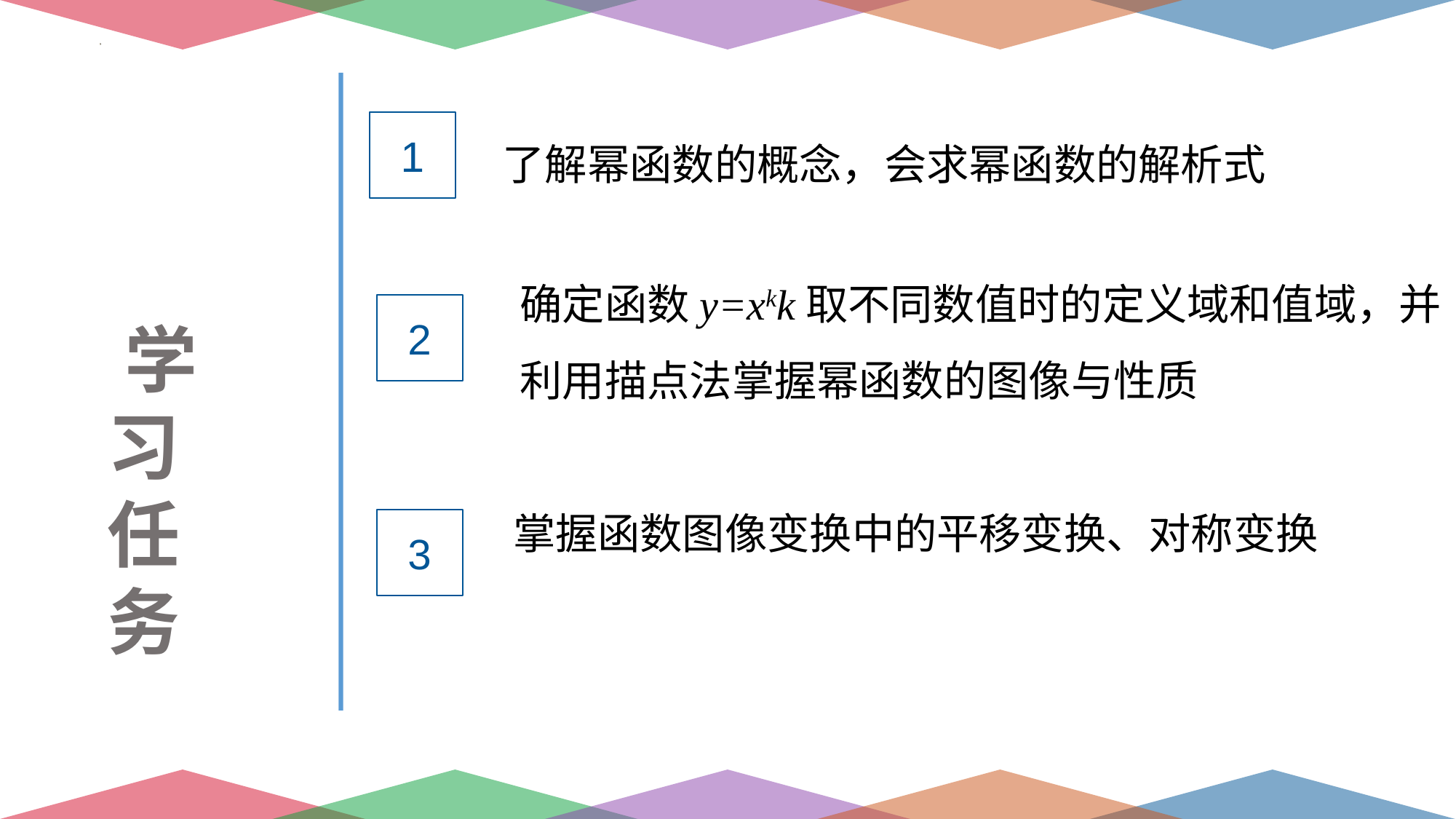

了解幂函数的概念，会求幂函数的解析式
1

确定函数y=xkk取不同数值时的定义域和值域，并
利用描点法掌握幂函数的图像与性质
2
 学习任务
掌握函数图像变换中的平移变换、对称变换
3